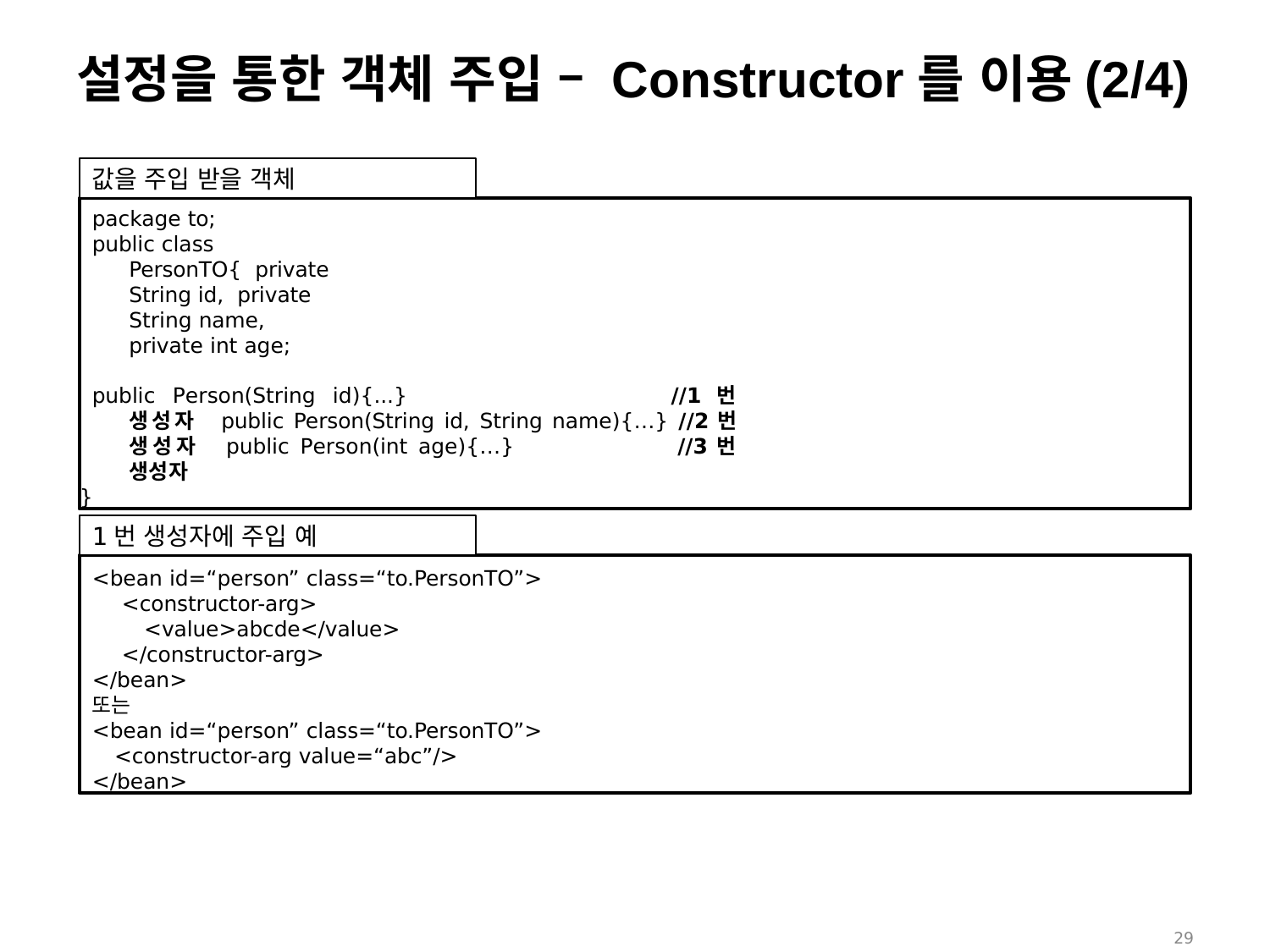

# 설정을 통한 객체 주입 – Constructor를 이용(2/4)

값을 주입 받을 객체
package to;
public class PersonTO{  private String id,  private String name,  private int age;

public Person(String id){...}	//1번 생성자  public Person(String id, String name){…} //2번 생성자  public Person(int age){…}	//3번 생성자
}

1번 생성자에 주입 예
<bean id=“person” class=“to.PersonTO”>
<constructor-arg>
<value>abcde</value>
</constructor-arg>
</bean>
또는
<bean id=“person” class=“to.PersonTO”>
<constructor-arg value=“abc”/>
</bean>
29